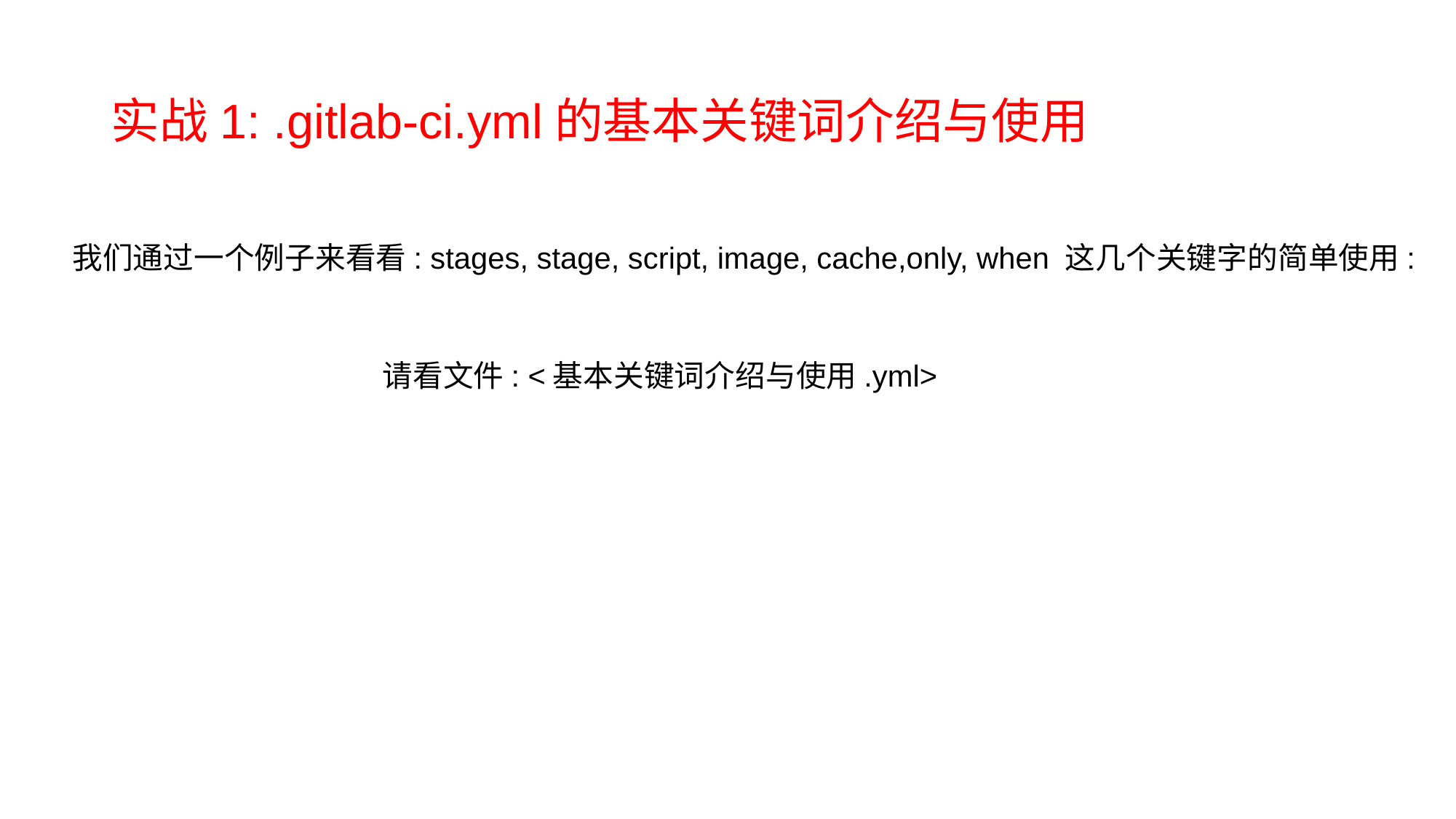

# 实战1: .gitlab-ci.yml的基本关键词介绍与使用
我们通过一个例子来看看: stages, stage, script, image, cache,only, when 这几个关键字的简单使用:
请看文件: <基本关键词介绍与使用.yml>